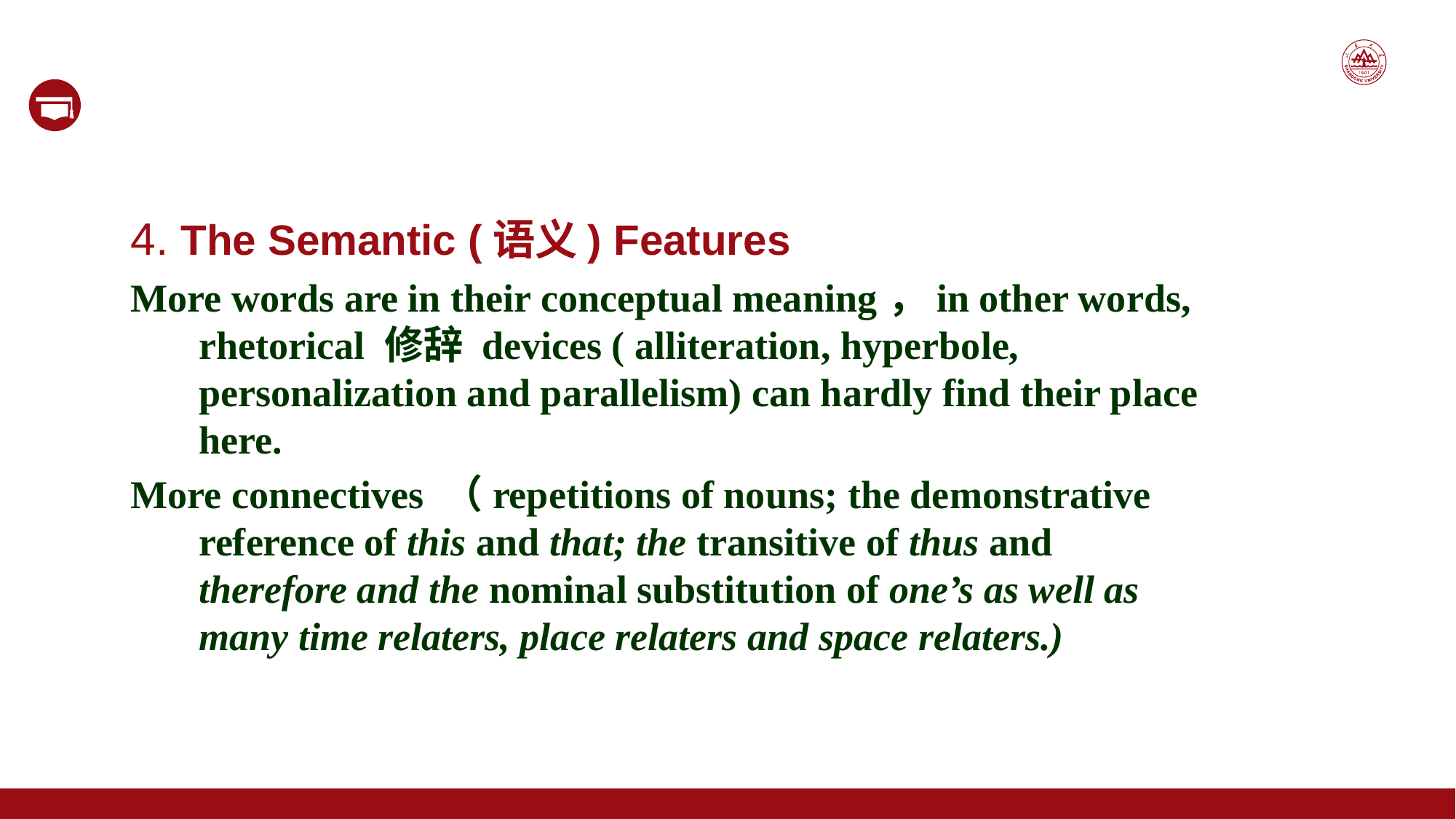

4. The Semantic (语义) Features
More words are in their conceptual meaning，in other words, rhetorical 修辞 devices ( alliteration, hyperbole, personalization and parallelism) can hardly find their place here.
More connectives （repetitions of nouns; the demonstrative reference of this and that; the transitive of thus and therefore and the nominal substitution of one’s as well as many time relaters, place relaters and space relaters.)